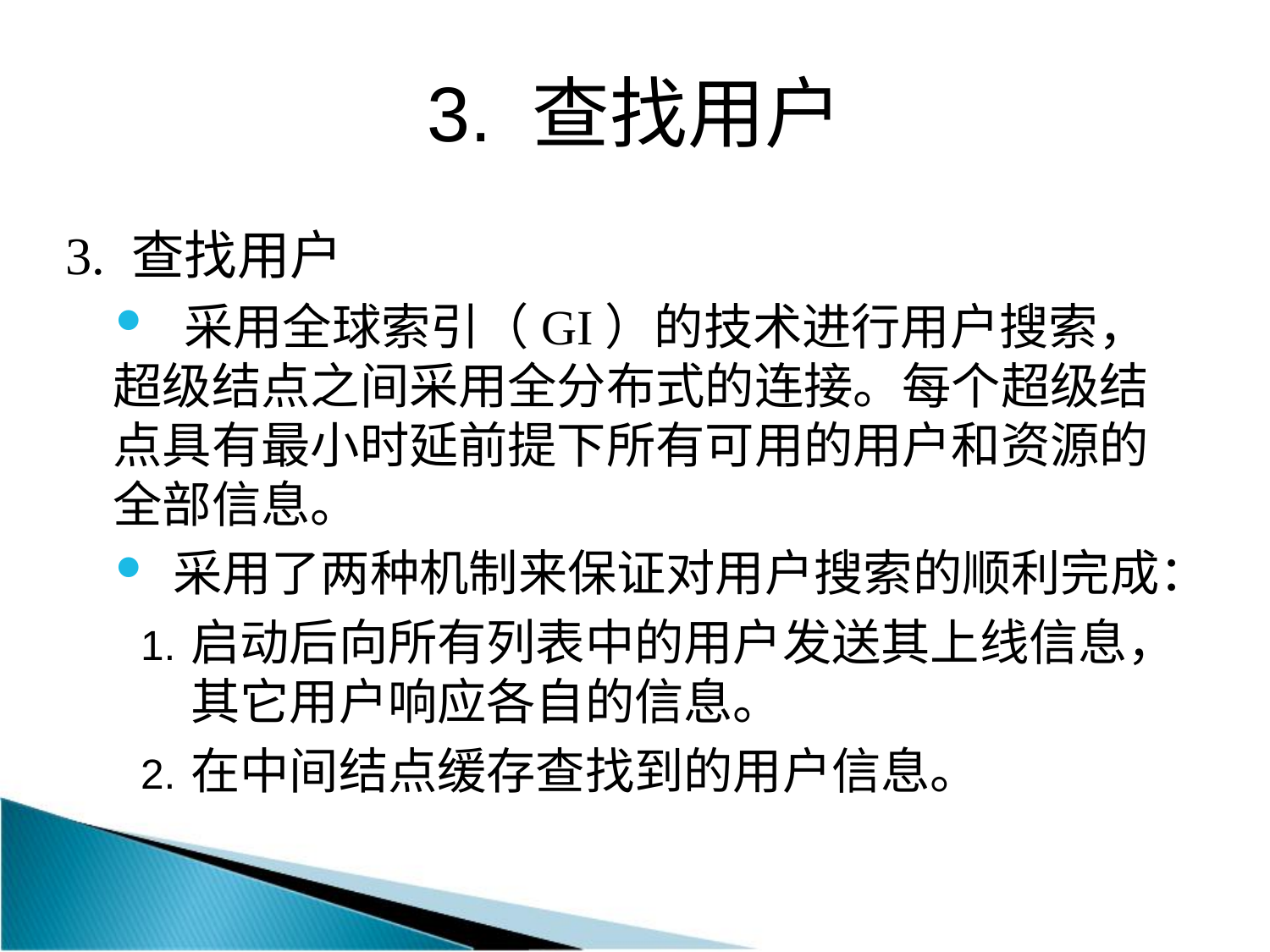

# 3. 查找用户
3. 查找用户
  采用全球索引（GI）的技术进行用户搜索，超级结点之间采用全分布式的连接。每个超级结点具有最小时延前提下所有可用的用户和资源的全部信息。
 采用了两种机制来保证对用户搜索的顺利完成：
启动后向所有列表中的用户发送其上线信息，其它用户响应各自的信息。
在中间结点缓存查找到的用户信息。